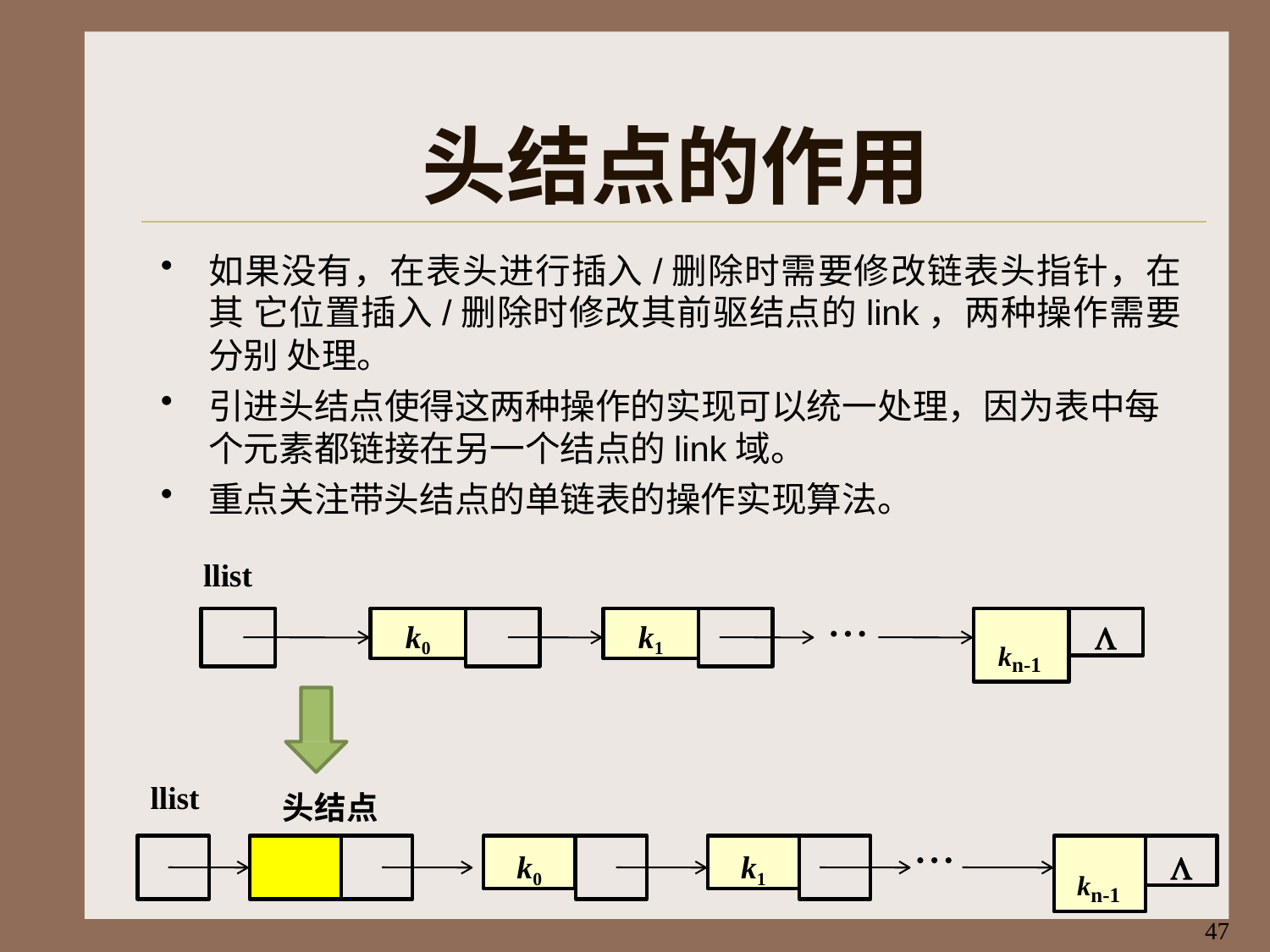

# 头结点的作用

如果没有，在表头进行插入/删除时需要修改链表头指针，在其 它位置插入/删除时修改其前驱结点的link，两种操作需要分别 处理。
引进头结点使得这两种操作的实现可以统一处理，因为表中每 个元素都链接在另一个结点的link域。
重点关注带头结点的单链表的操作实现算法。
llist
…

k0

k1

kn-1
Λ

llist
头结点
…

k0

k1

kn-1
Λ

47